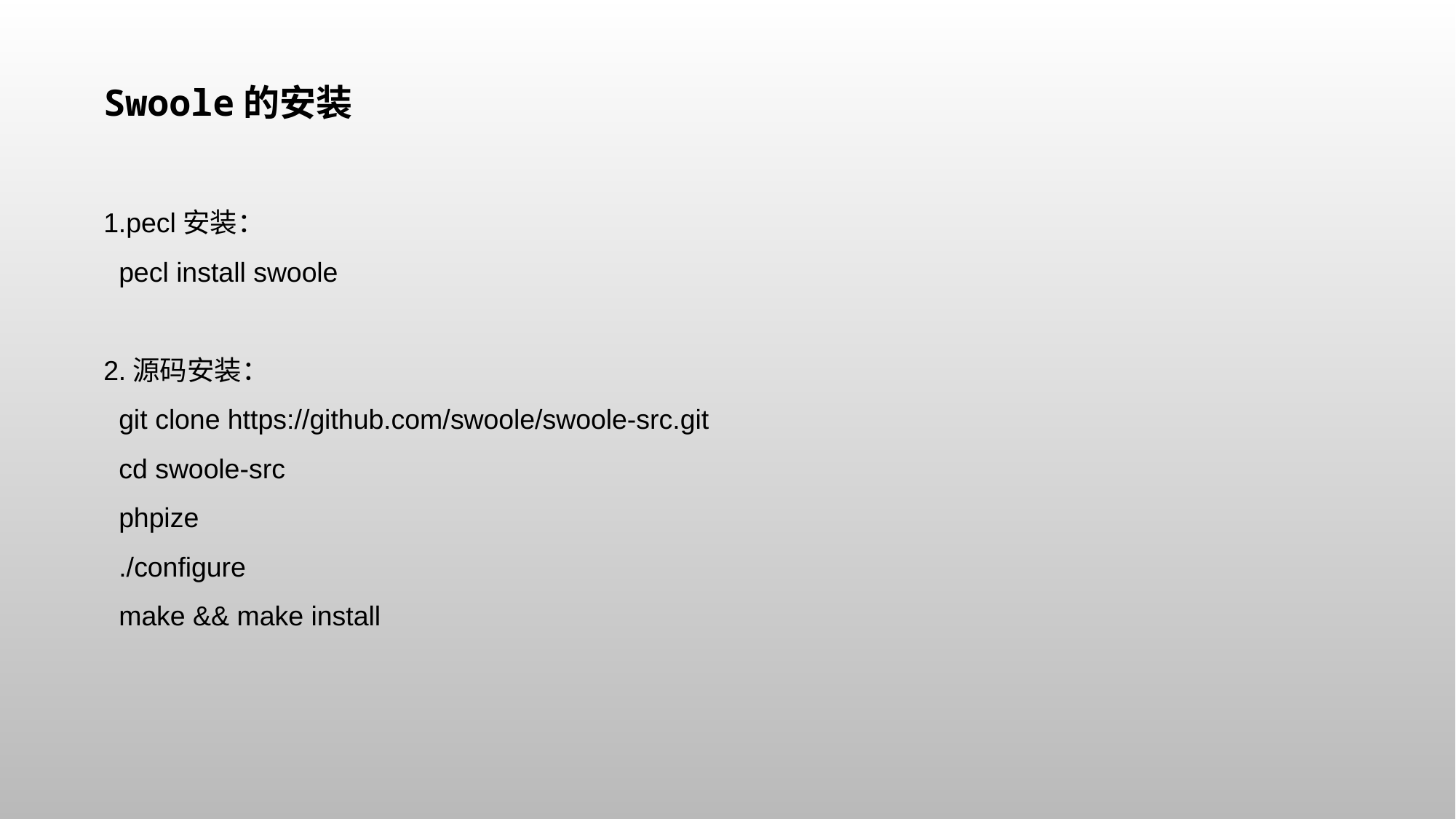

Swoole的安装

1.pecl安装：
  pecl install swoole

2.源码安装：
  git clone https://github.com/swoole/swoole-src.git
  cd swoole-src
  phpize
  ./configure
  make && make install